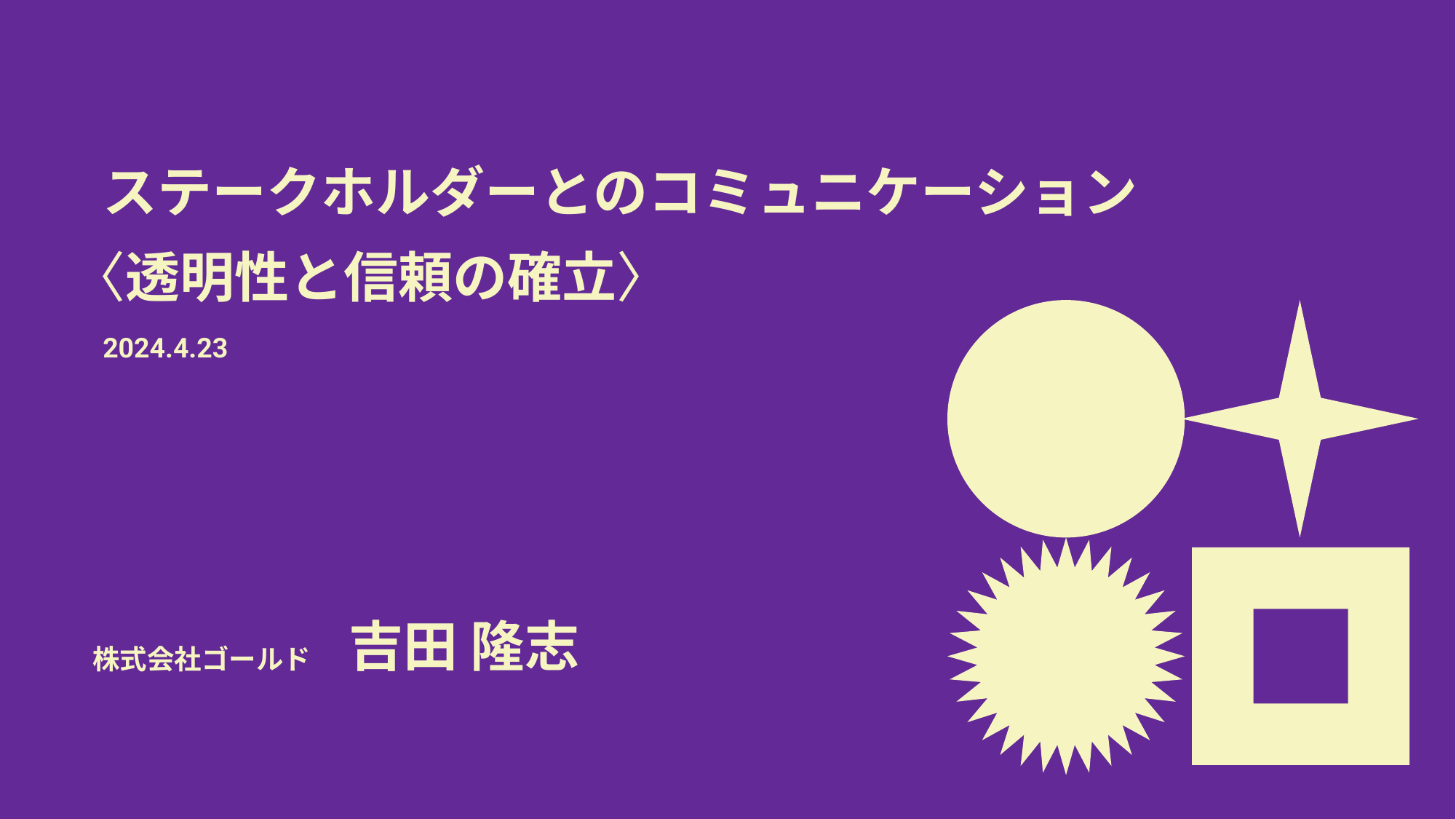

ステークホルダーとのコミュニケーション
〈透明性と信頼の確立〉

2024.4.23

吉田 隆志
株式会社ゴールド